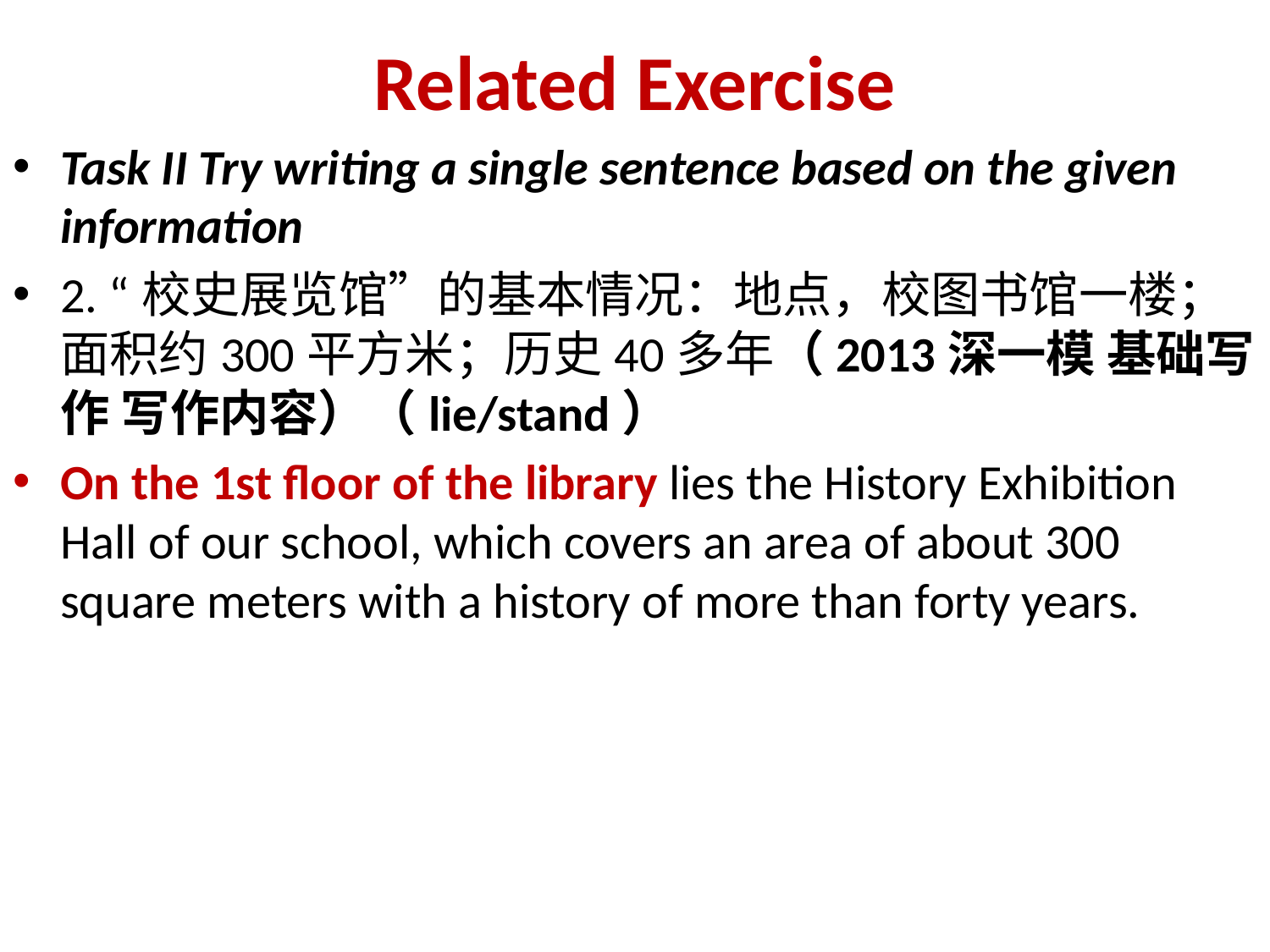

# Related Exercise
Task II Try writing a single sentence based on the given information
2. “校史展览馆”的基本情况：地点，校图书馆一楼；面积约300平方米；历史40多年（2013深一模 基础写作 写作内容）（lie/stand）
On the 1st floor of the library lies the History Exhibition Hall of our school, which covers an area of about 300 square meters with a history of more than forty years.